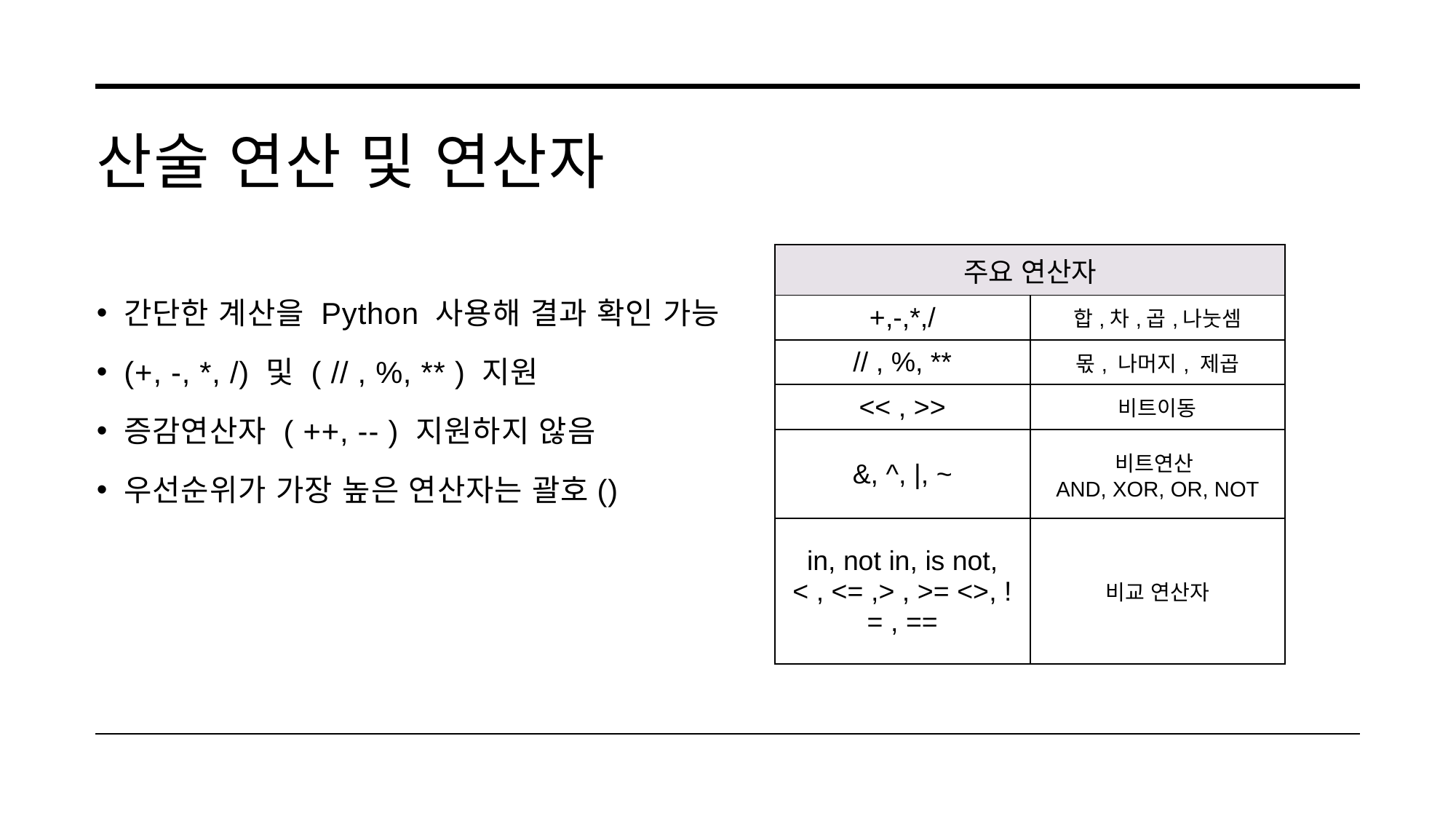

# 산술 연산 및 연산자
| 주요 연산자 |  |
| --- | --- |
| +,-,\*,/ | 합,차,곱,나눗셈 |
| // , %, \*\* | 몫, 나머지, 제곱 |
| << , >> | 비트이동 |
| &, ^, |, ~ | 비트연산 AND, XOR, OR, NOT |
| in, not in, is not, < , <= ,> , >= <>, != , == | 비교 연산자 |
간단한 계산을 Python 사용해 결과 확인 가능
(+, -, *, /) 및 ( // , %, ** ) 지원
증감연산자 ( ++, -- ) 지원하지 않음
우선순위가 가장 높은 연산자는 괄호()